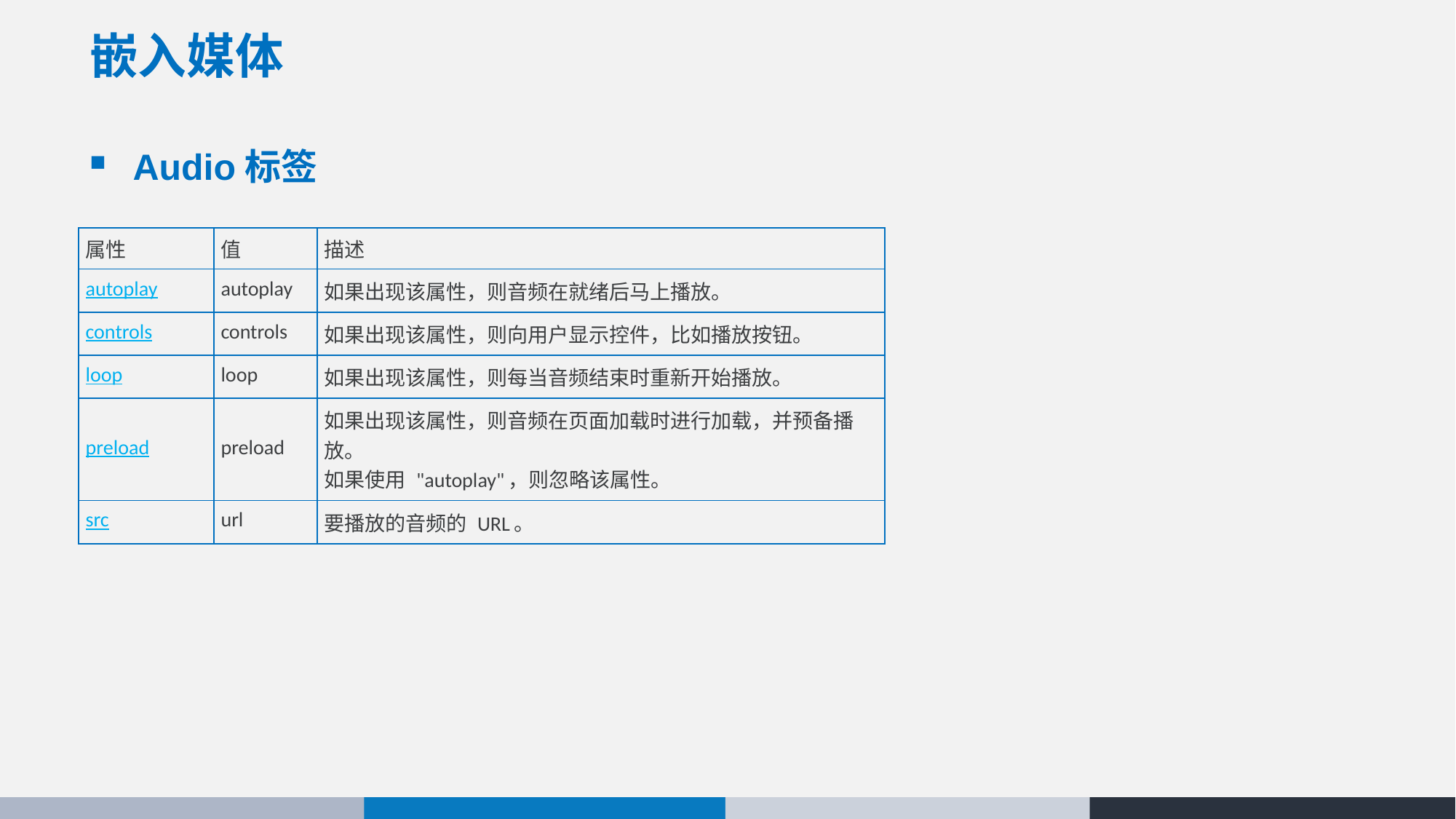

# 嵌入媒体
Audio标签
| 属性 | 值 | 描述 |
| --- | --- | --- |
| autoplay | autoplay | 如果出现该属性，则音频在就绪后马上播放。 |
| controls | controls | 如果出现该属性，则向用户显示控件，比如播放按钮。 |
| loop | loop | 如果出现该属性，则每当音频结束时重新开始播放。 |
| preload | preload | 如果出现该属性，则音频在页面加载时进行加载，并预备播放。 如果使用 "autoplay"，则忽略该属性。 |
| src | url | 要播放的音频的 URL。 |